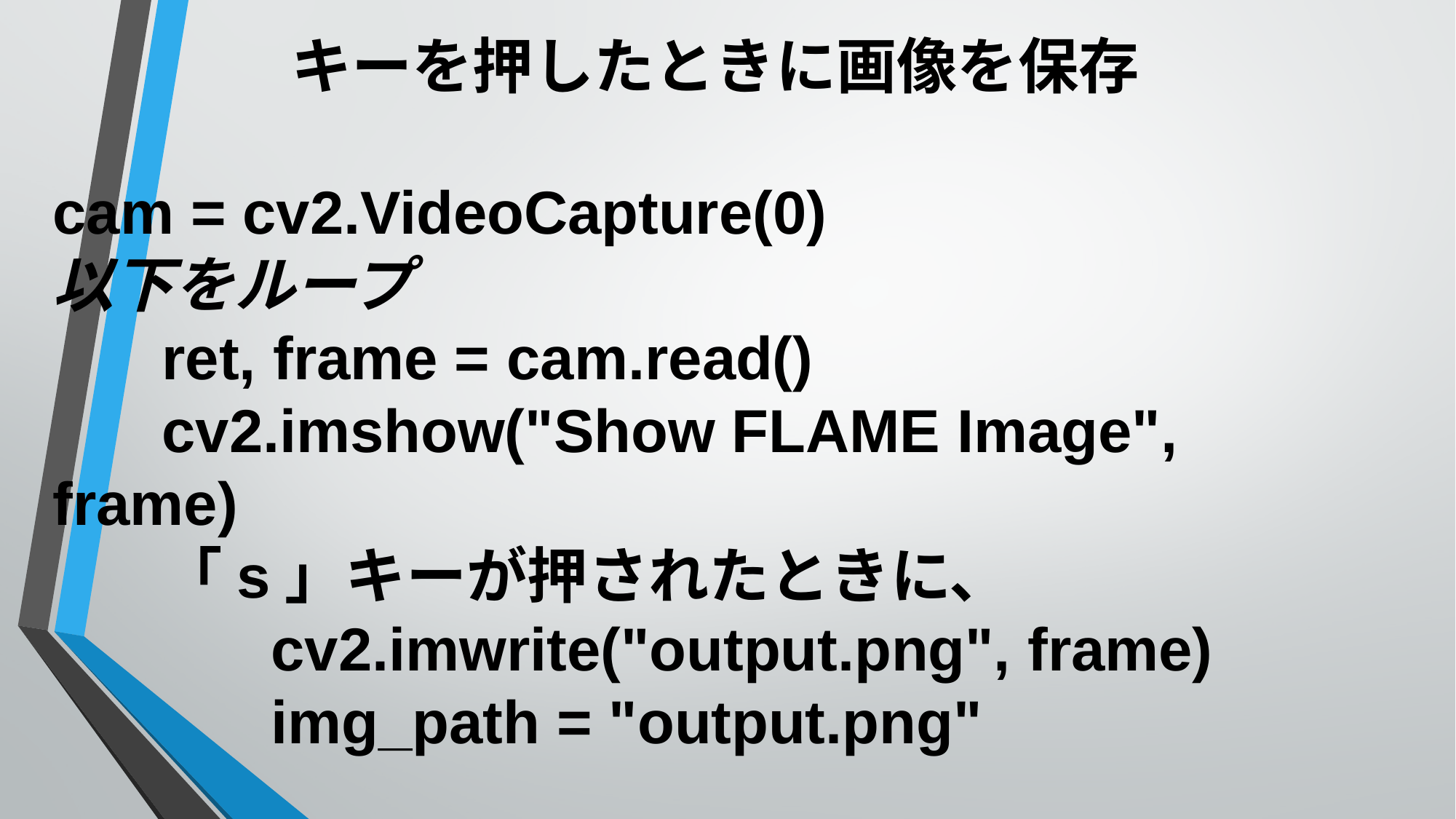

キーを押したときに画像を保存

cam = cv2.VideoCapture(0)
以下をループ
	ret, frame = cam.read()
	cv2.imshow("Show FLAME Image", frame)
	「s」キーが押されたときに、
		cv2.imwrite("output.png", frame)
		img_path = "output.png"